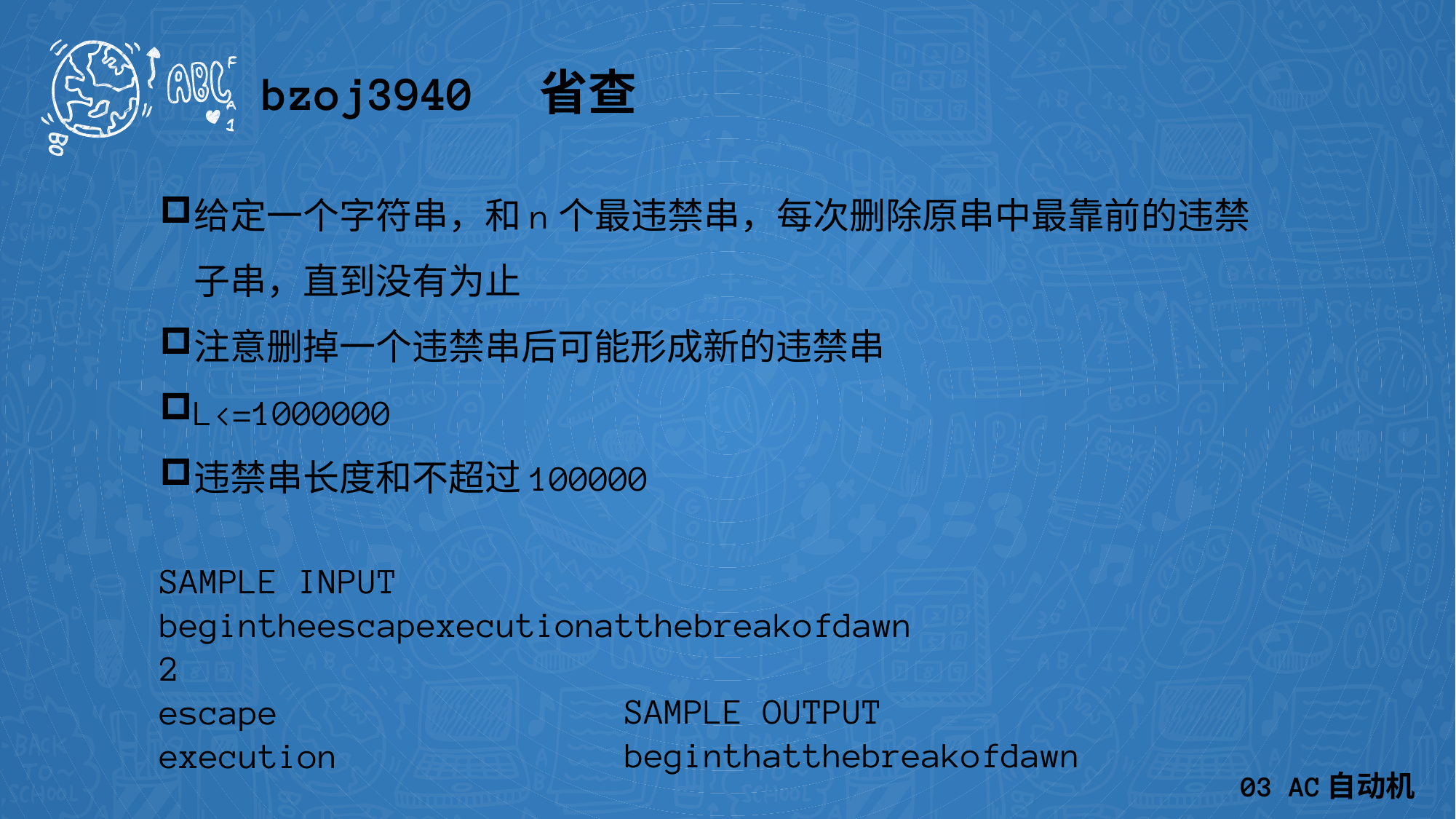

bzoj3940  省查
给定一个字符串，和n个最违禁串，每次删除原串中最靠前的违禁子串，直到没有为止
注意删掉一个违禁串后可能形成新的违禁串
L<=1000000
违禁串长度和不超过100000
SAMPLE INPUT
begintheescapexecutionatthebreakofdawn
2
escape
execution
SAMPLE OUTPUT
beginthatthebreakofdawn
03 AC自动机